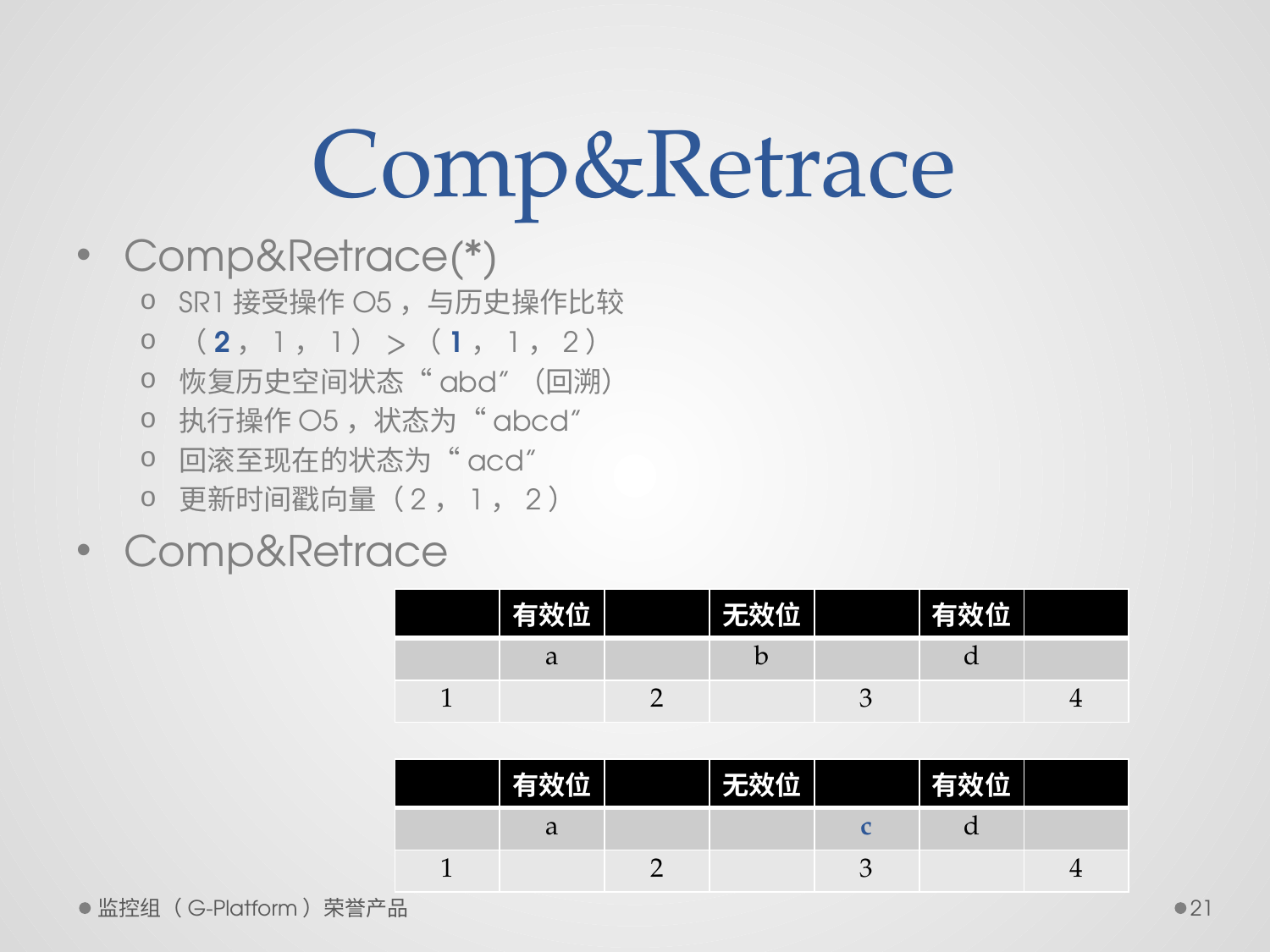

# Comp&Retrace
Comp&Retrace(*)
SR1接受操作O5，与历史操作比较
（2，1，1）>（1，1，2）
恢复历史空间状态“abd”（回溯）
执行操作O5，状态为“abcd”
回滚至现在的状态为“acd”
更新时间戳向量（2，1，2）
Comp&Retrace
|  | 有效位 |  | 无效位 |  | 有效位 |  |
| --- | --- | --- | --- | --- | --- | --- |
|  | a |  | b |  | d |  |
| 1 |  | 2 |  | 3 |  | 4 |
|  | 有效位 |  | 无效位 |  | 有效位 |  |
| --- | --- | --- | --- | --- | --- | --- |
|  | a |  |  | c | d |  |
| 1 |  | 2 |  | 3 |  | 4 |
监控组（G-Platform）荣誉产品
21